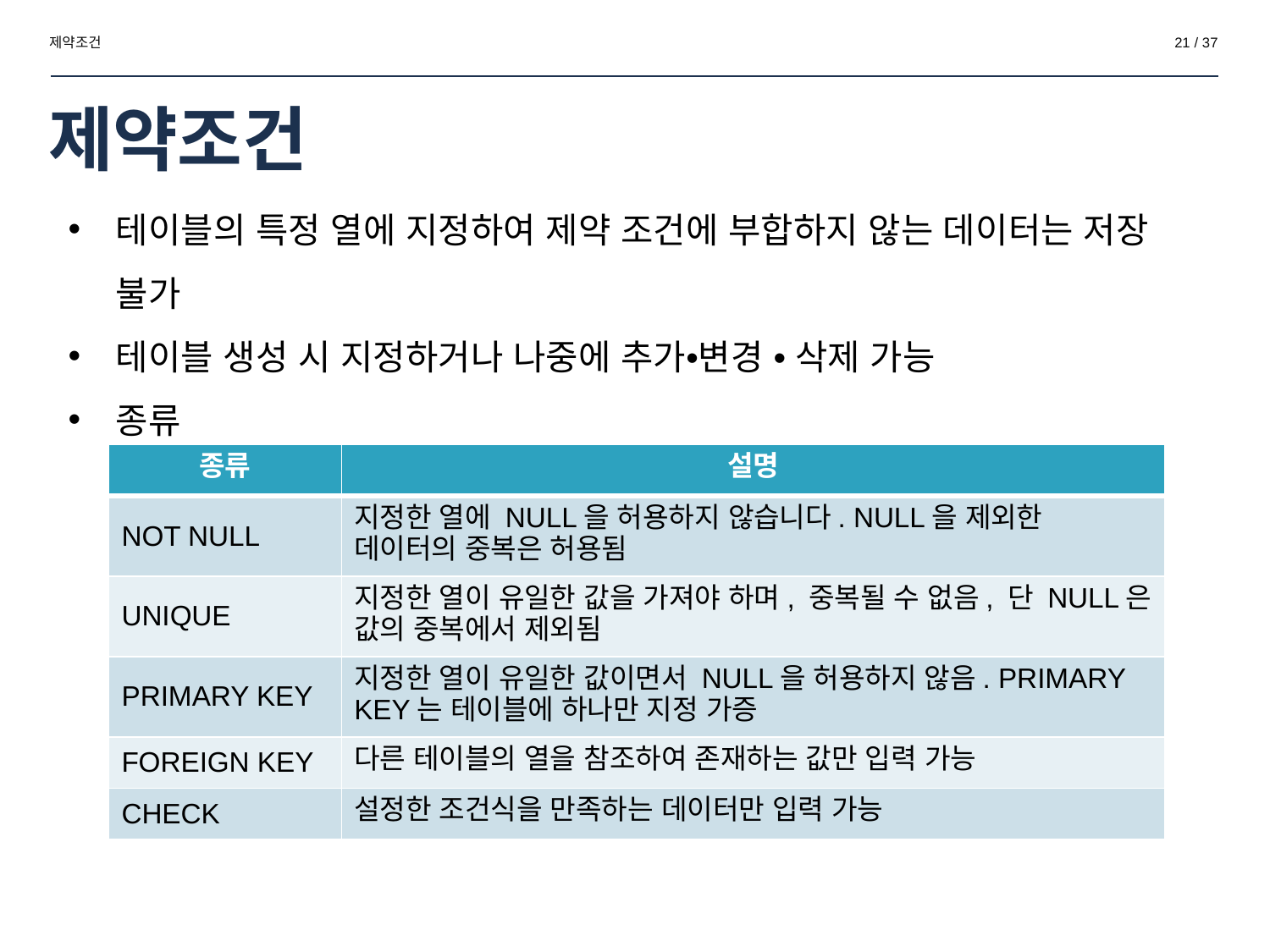

제약조건
21 / 37
# 제약조건
테이블의 특정 열에 지정하여 제약 조건에 부합하지 않는 데이터는 저장 불가
테이블 생성 시 지정하거나 나중에 추가•변경 • 삭제 가능
종류
| 종류 | 설명 |
| --- | --- |
| NOT NULL | 지정한 열에 NULL을 허용하지 않습니다. NULL을 제외한 데이터의 중복은 허용됨 |
| UNIQUE | 지정한 열이 유일한 값을 가져야 하며, 중복될 수 없음, 단 NULL은 값의 중복에서 제외됨 |
| PRIMARY KEY | 지정한 열이 유일한 값이면서 NULL을 허용하지 않음. PRIMARY KEY는 테이블에 하나만 지정 가증 |
| FOREIGN KEY | 다른 테이블의 열을 참조하여 존재하는 값만 입력 가능 |
| CHECK | 설정한 조건식을 만족하는 데이터만 입력 가능 |